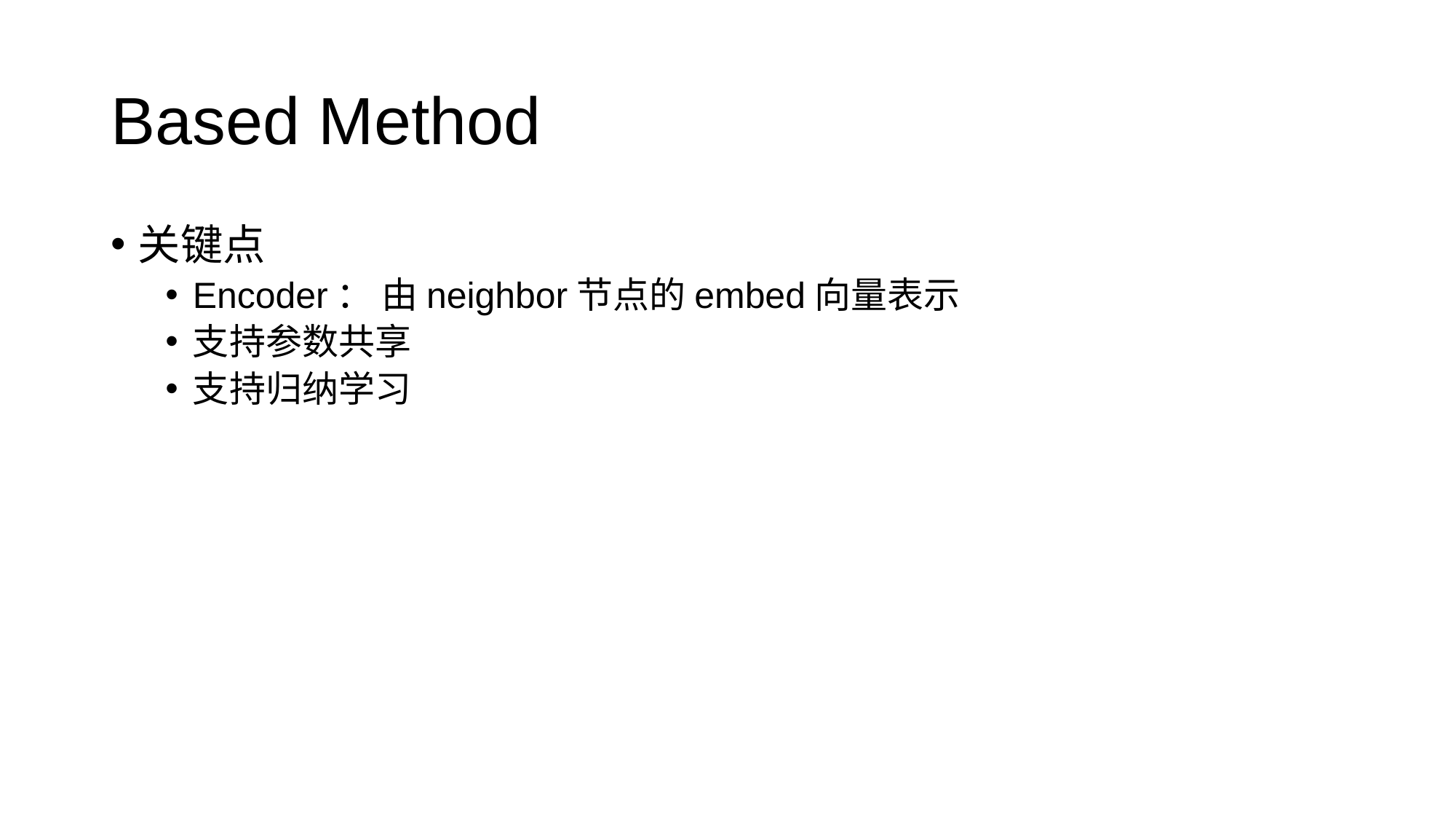

# Based Method
关键点
Encoder： 由neighbor节点的embed向量表示
支持参数共享
支持归纳学习